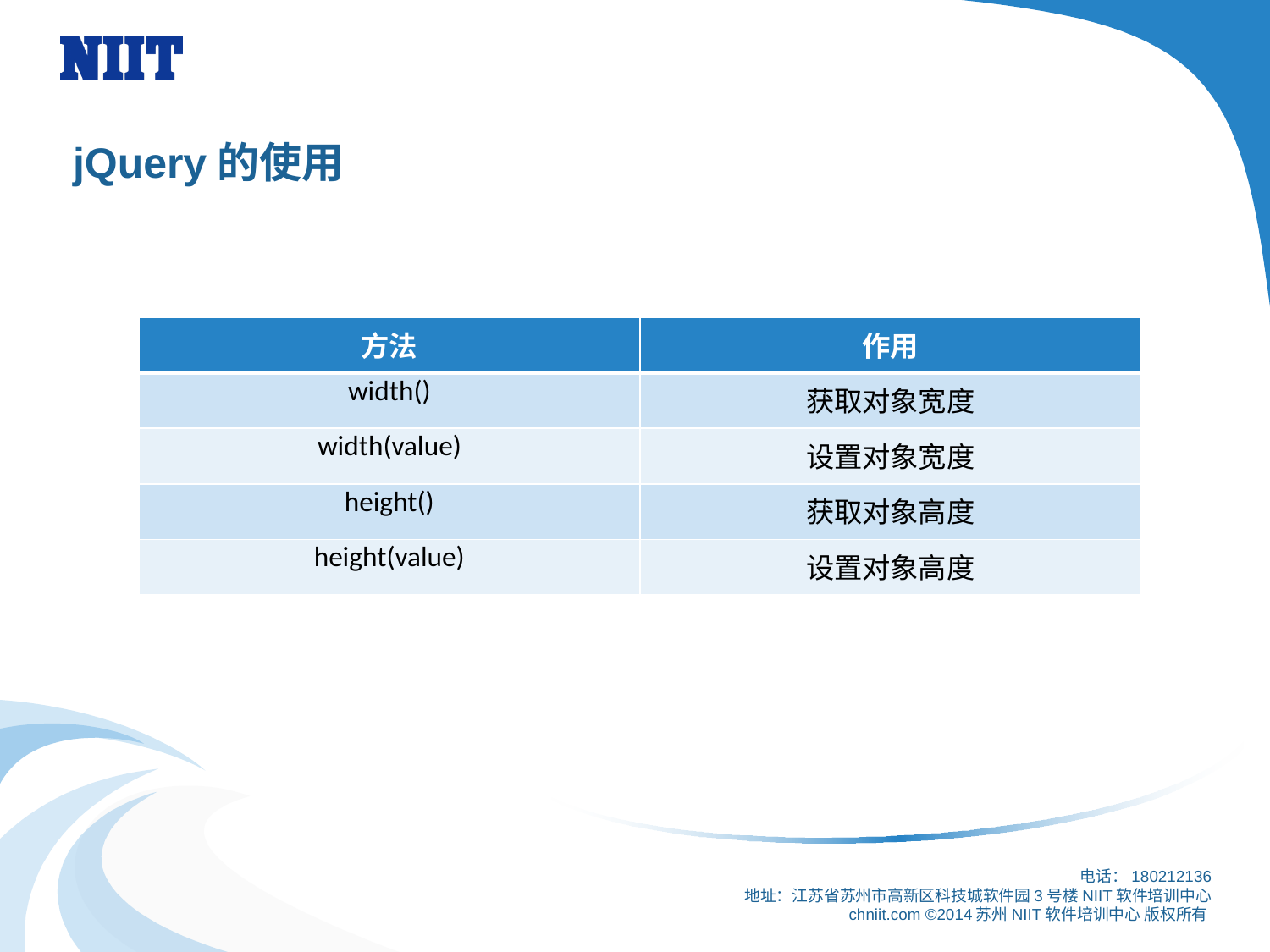

# jQuery的使用
| 方法 | 作用 |
| --- | --- |
| width() | 获取对象宽度 |
| width(value) | 设置对象宽度 |
| height() | 获取对象高度 |
| height(value) | 设置对象高度 |